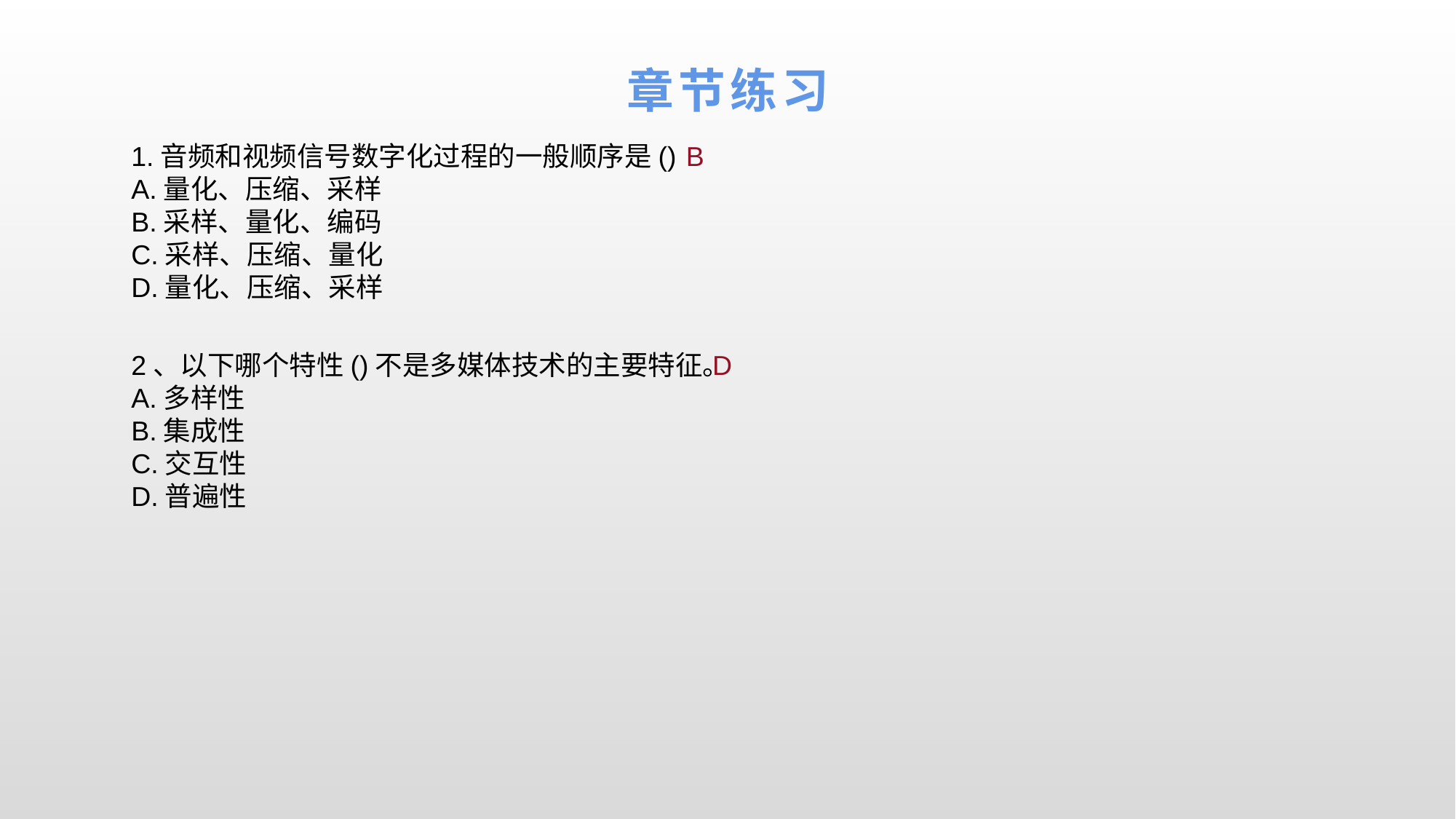

# 章节练习
1.音频和视频信号数字化过程的一般顺序是()
A.量化、压缩、采样
B.采样、量化、编码
C.采样、压缩、量化
D.量化、压缩、采样
B
2、以下哪个特性()不是多媒体技术的主要特征。
A.多样性
B.集成性
C.交互性
D.普遍性
D